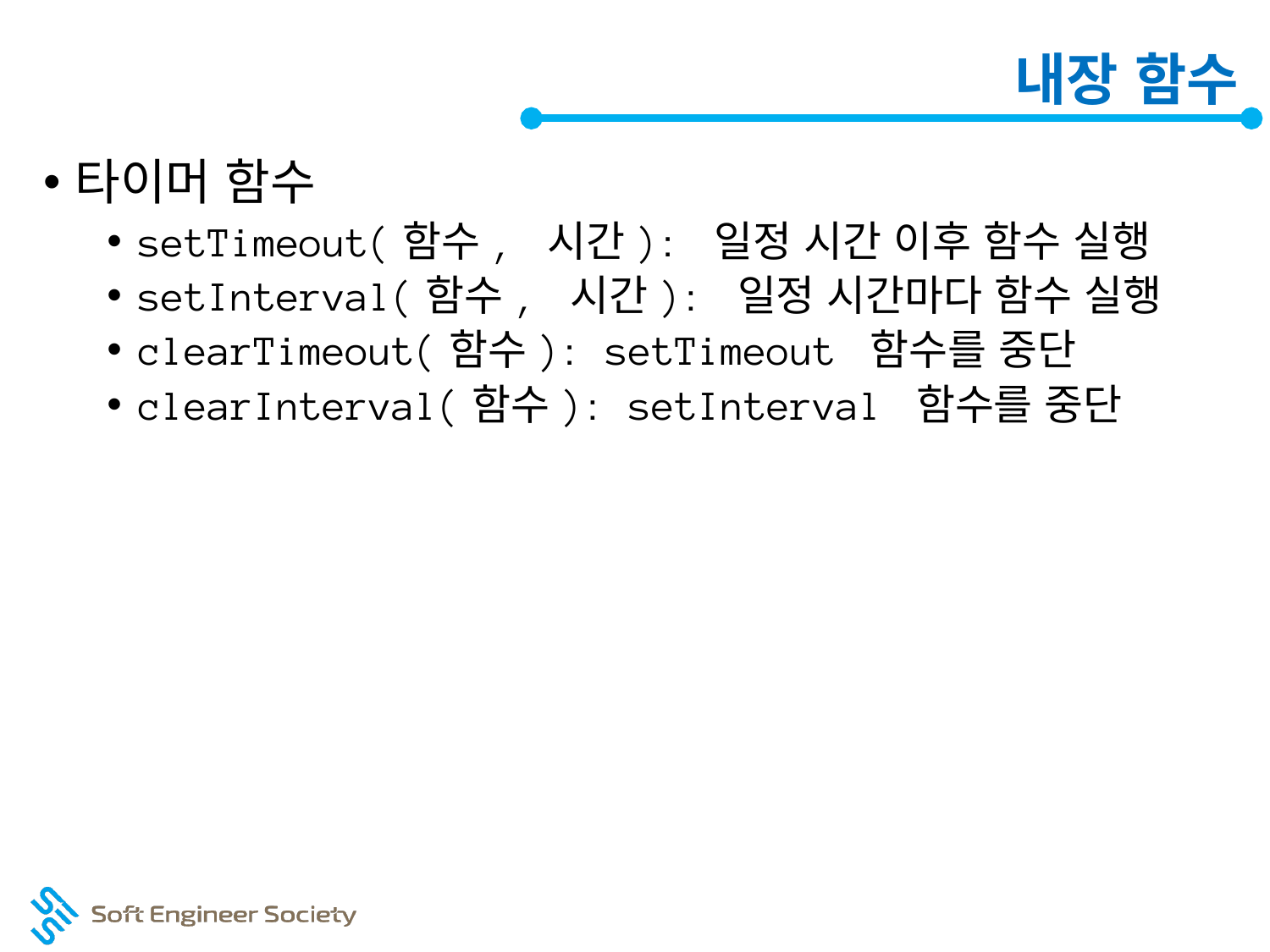

# 내장 함수
타이머 함수
setTimeout(함수, 시간): 일정 시간 이후 함수 실행
setInterval(함수, 시간): 일정 시간마다 함수 실행
clearTimeout(함수): setTimeout 함수를 중단
clearInterval(함수): setInterval 함수를 중단